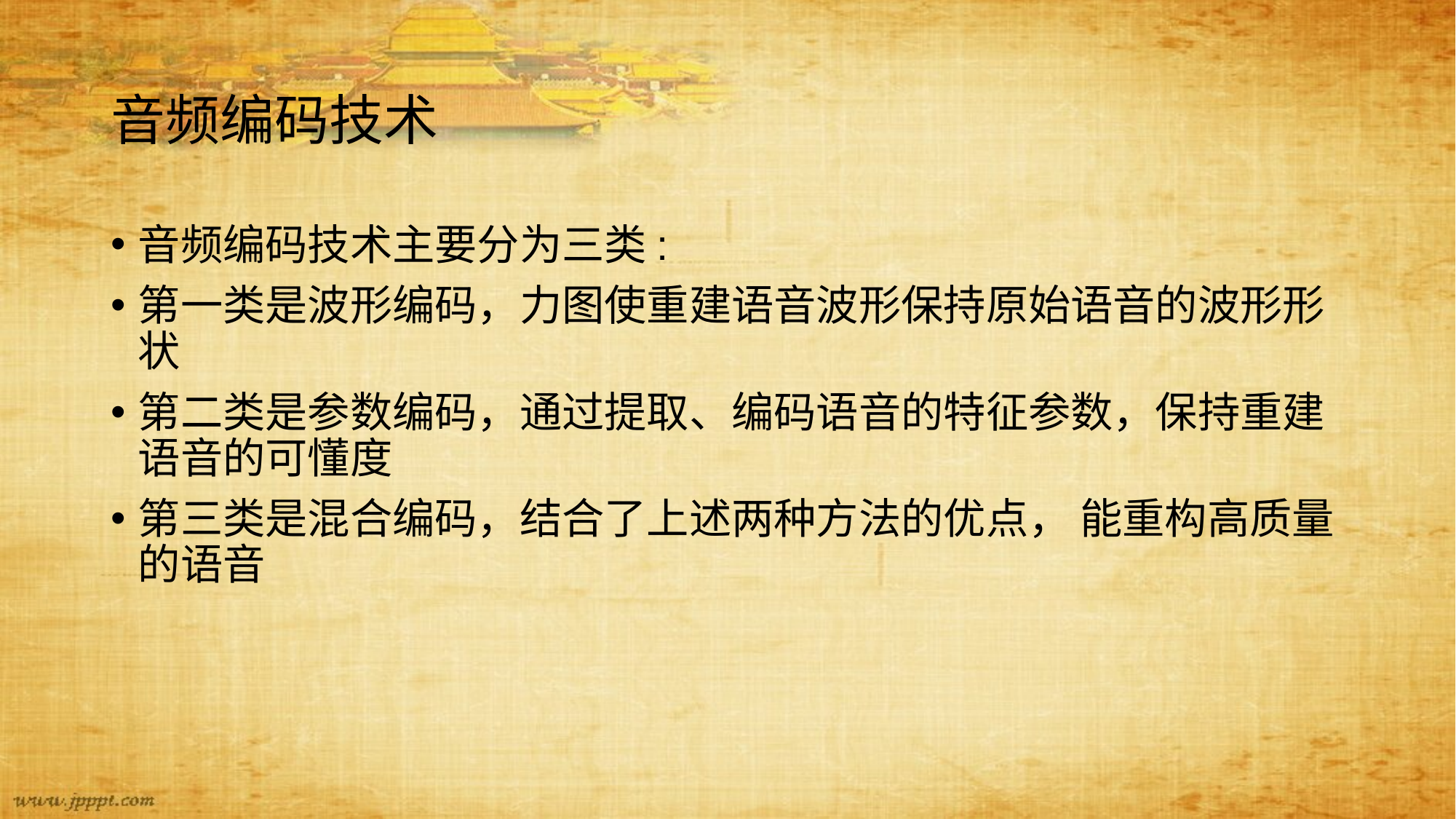

# 音频编码技术
音频编码技术主要分为三类:
第一类是波形编码，力图使重建语音波形保持原始语音的波形形状
第二类是参数编码，通过提取、编码语音的特征参数，保持重建语音的可懂度
第三类是混合编码，结合了上述两种方法的优点， 能重构高质量的语音